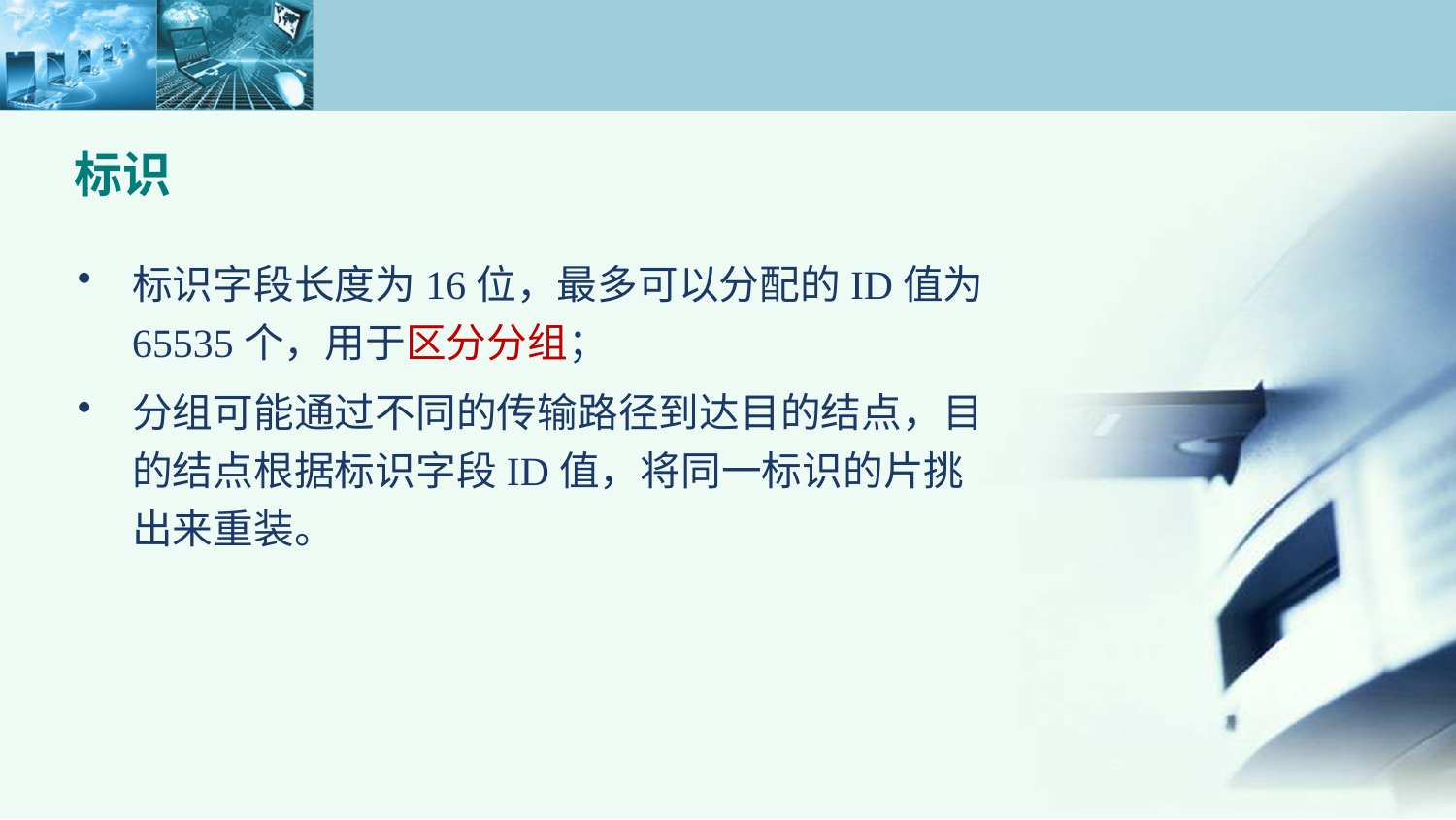

标识
标识字段长度为16位，最多可以分配的ID值为65535个，用于区分分组；
分组可能通过不同的传输路径到达目的结点，目的结点根据标识字段ID值，将同一标识的片挑出来重装。